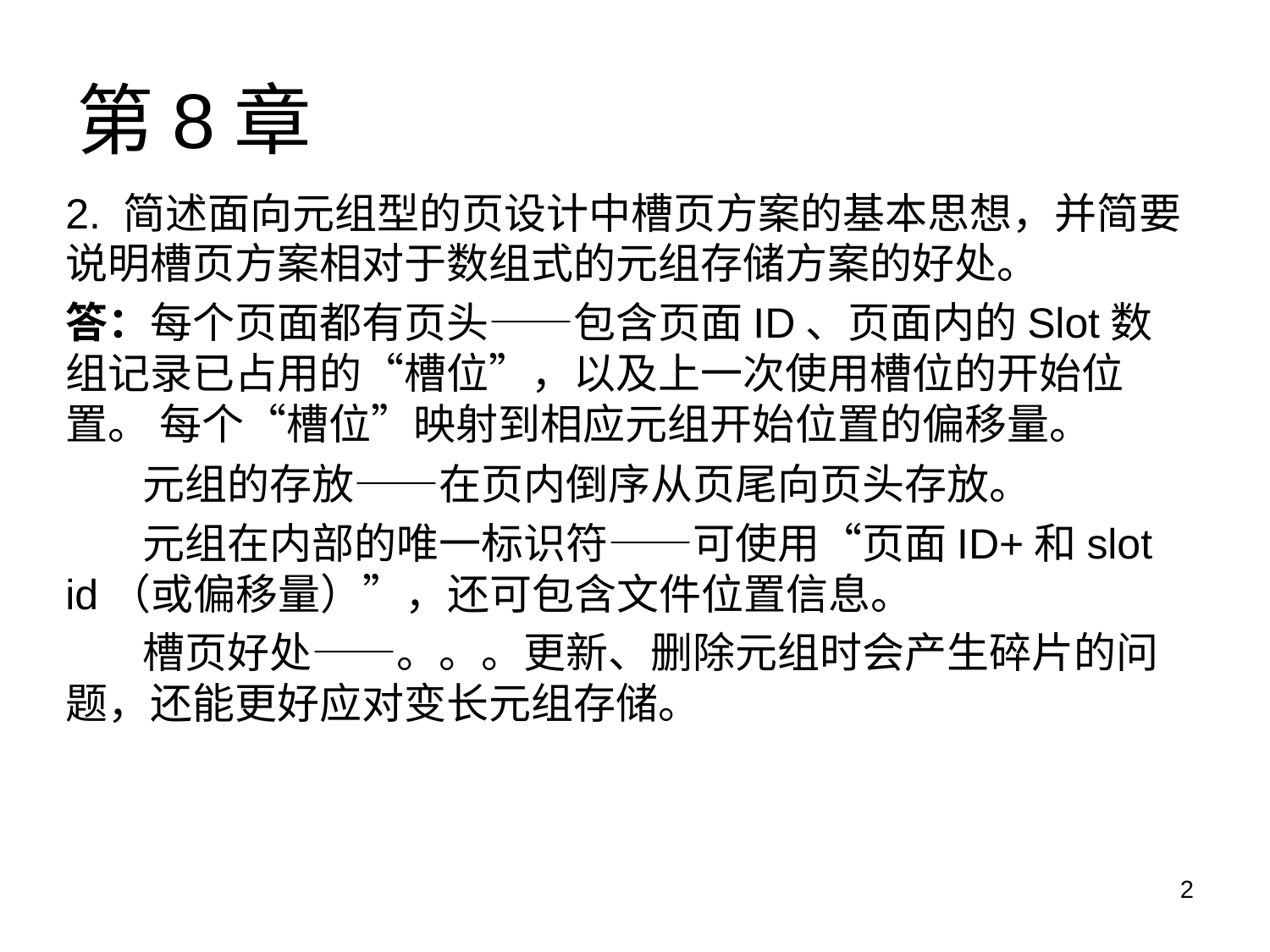

# 第8章
2. 简述面向元组型的页设计中槽页方案的基本思想，并简要说明槽页方案相对于数组式的元组存储方案的好处。
答：每个页面都有页头——包含页面ID、页面内的Slot数组记录已占用的“槽位”，以及上一次使用槽位的开始位置。 每个“槽位”映射到相应元组开始位置的偏移量。
       元组的存放——在页内倒序从页尾向页头存放。
       元组在内部的唯一标识符——可使用“页面ID+和slot id（或偏移量）”，还可包含文件位置信息。
       槽页好处——。。。更新、删除元组时会产生碎片的问题，还能更好应对变长元组存储。
2